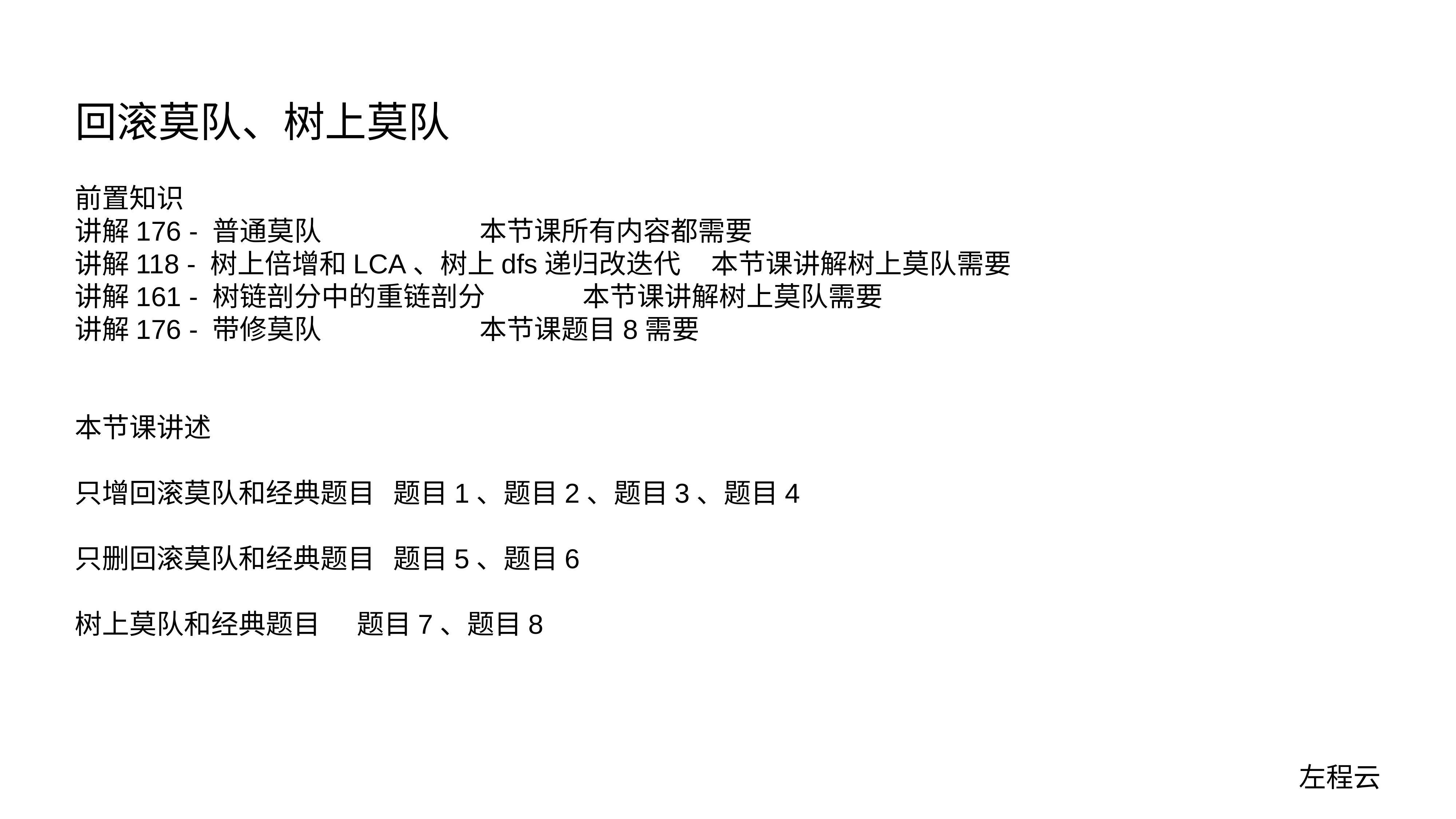

# 回滚莫队、树上莫队
前置知识
讲解176 - 普通莫队                          本节课所有内容都需要
讲解118 - 树上倍增和LCA、树上dfs递归改迭代     本节课讲解树上莫队需要
讲解161 - 树链剖分中的重链剖分                本节课讲解树上莫队需要
讲解176 - 带修莫队                          本节课题目8需要

本节课讲述

只增回滚莫队和经典题目   题目1、题目2、题目3、题目4

只删回滚莫队和经典题目   题目5、题目6

树上莫队和经典题目      题目7、题目8
左程云